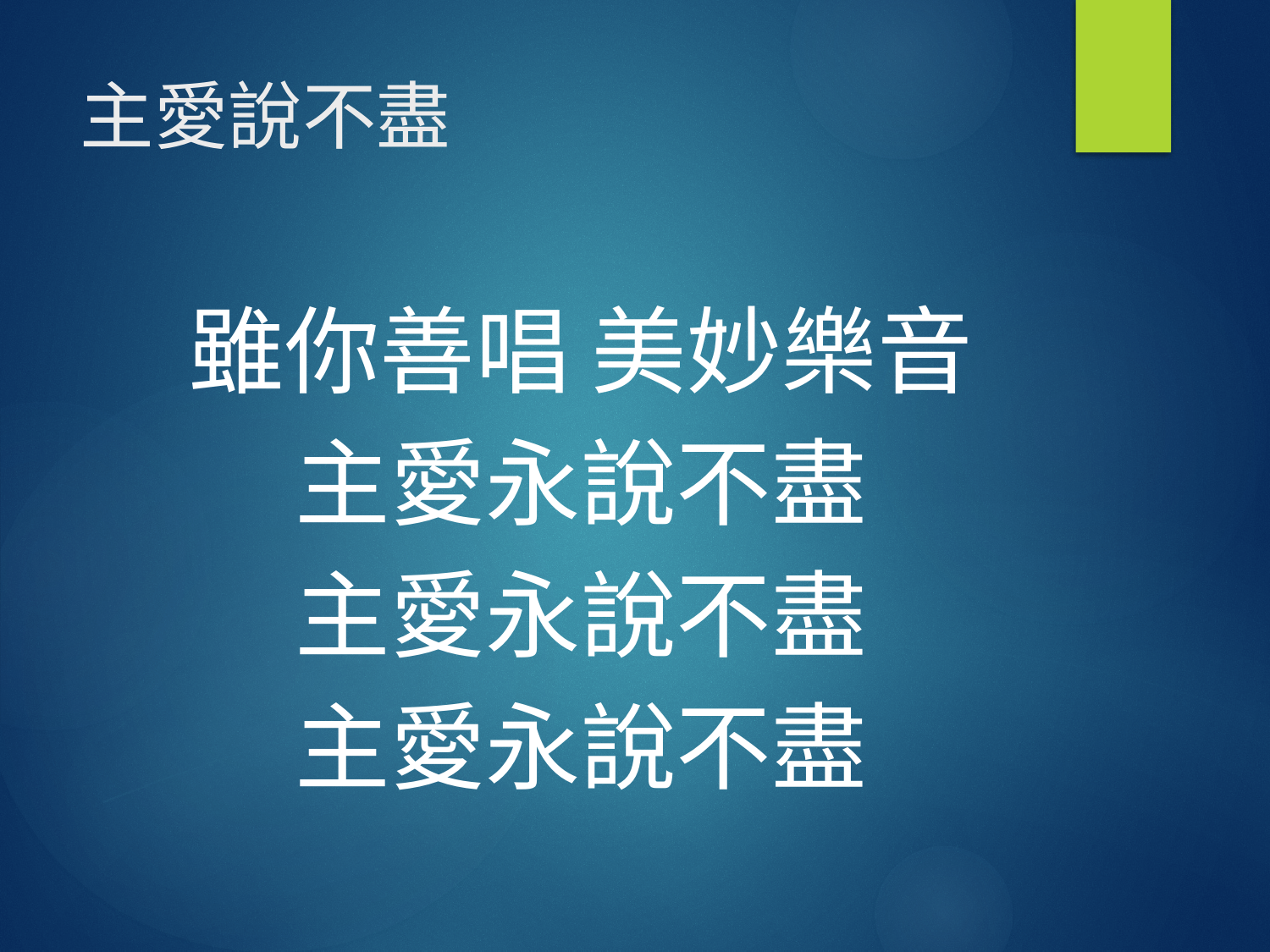

# 主愛說不盡
雖你善唱 美妙樂音
主愛永說不盡
主愛永說不盡
主愛永說不盡